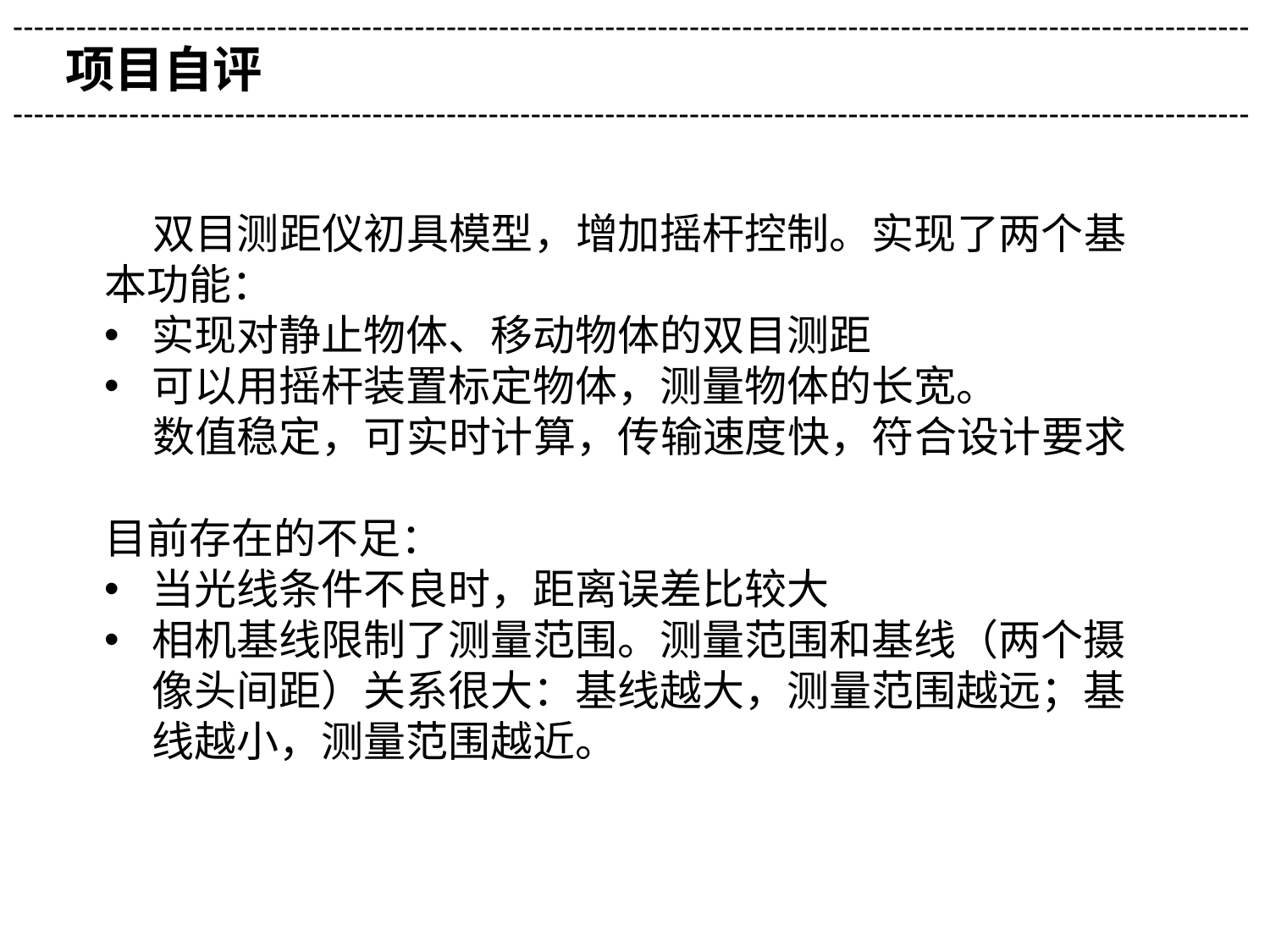

---------------------------------------------------------------------------------------------------------------------
项目自评
---------------------------------------------------------------------------------------------------------------------
    双目测距仪初具模型，增加摇杆控制。实现了两个基本功能：
实现对静止物体、移动物体的双目测距
可以用摇杆装置标定物体，测量物体的长宽。
    数值稳定，可实时计算，传输速度快，符合设计要求

目前存在的不足：
当光线条件不良时，距离误差比较大
相机基线限制了测量范围。测量范围和基线（两个摄像头间距）关系很大：基线越大，测量范围越远；基线越小，测量范围越近。